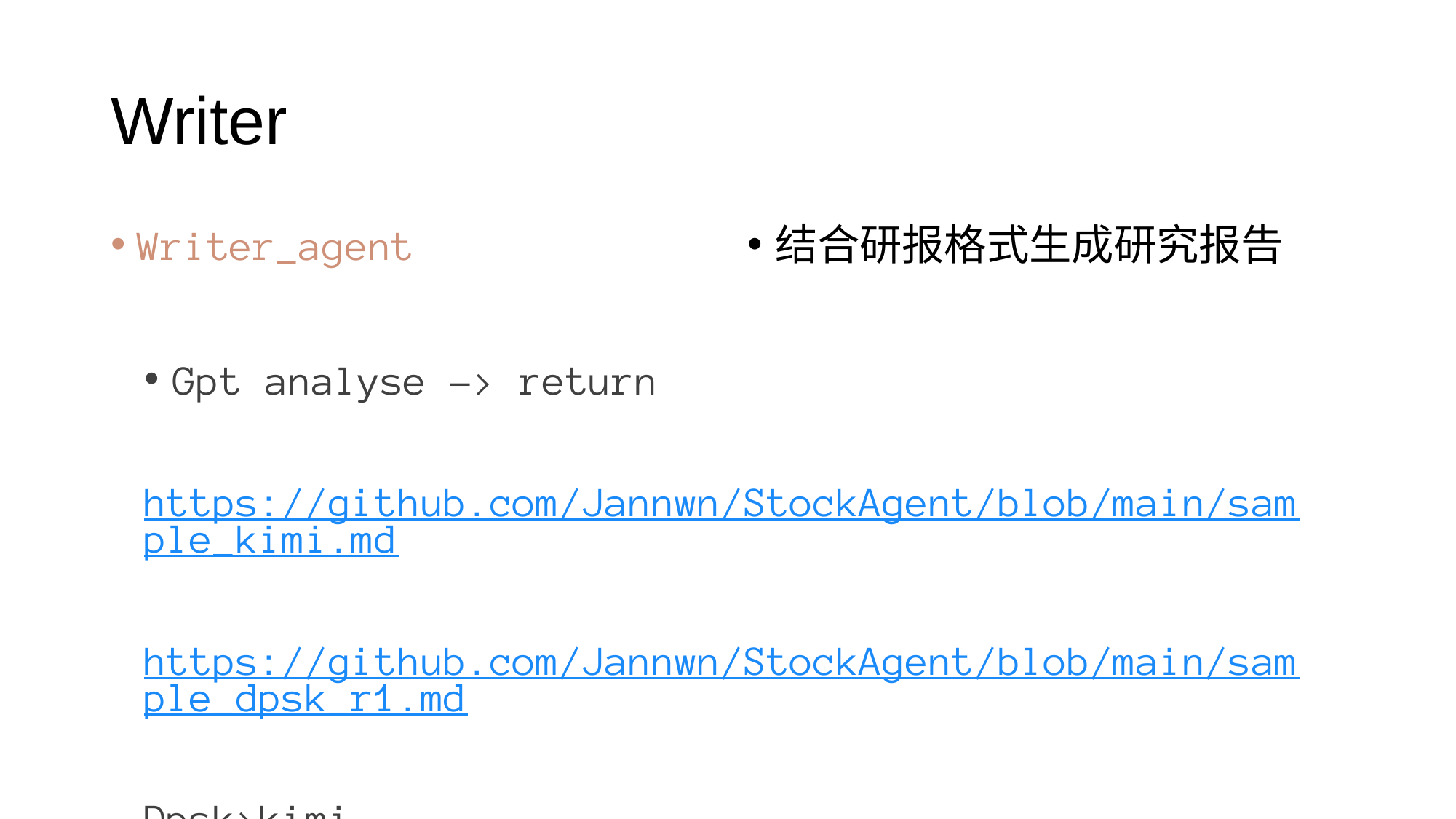

# Writer
Writer_agent

结合研报格式生成研究报告

Gpt analyse -> return

https://github.com/Jannwn/StockAgent/blob/main/sample_kimi.md

https://github.com/Jannwn/StockAgent/blob/main/sample_dpsk_r1.md

Dpsk>kimi